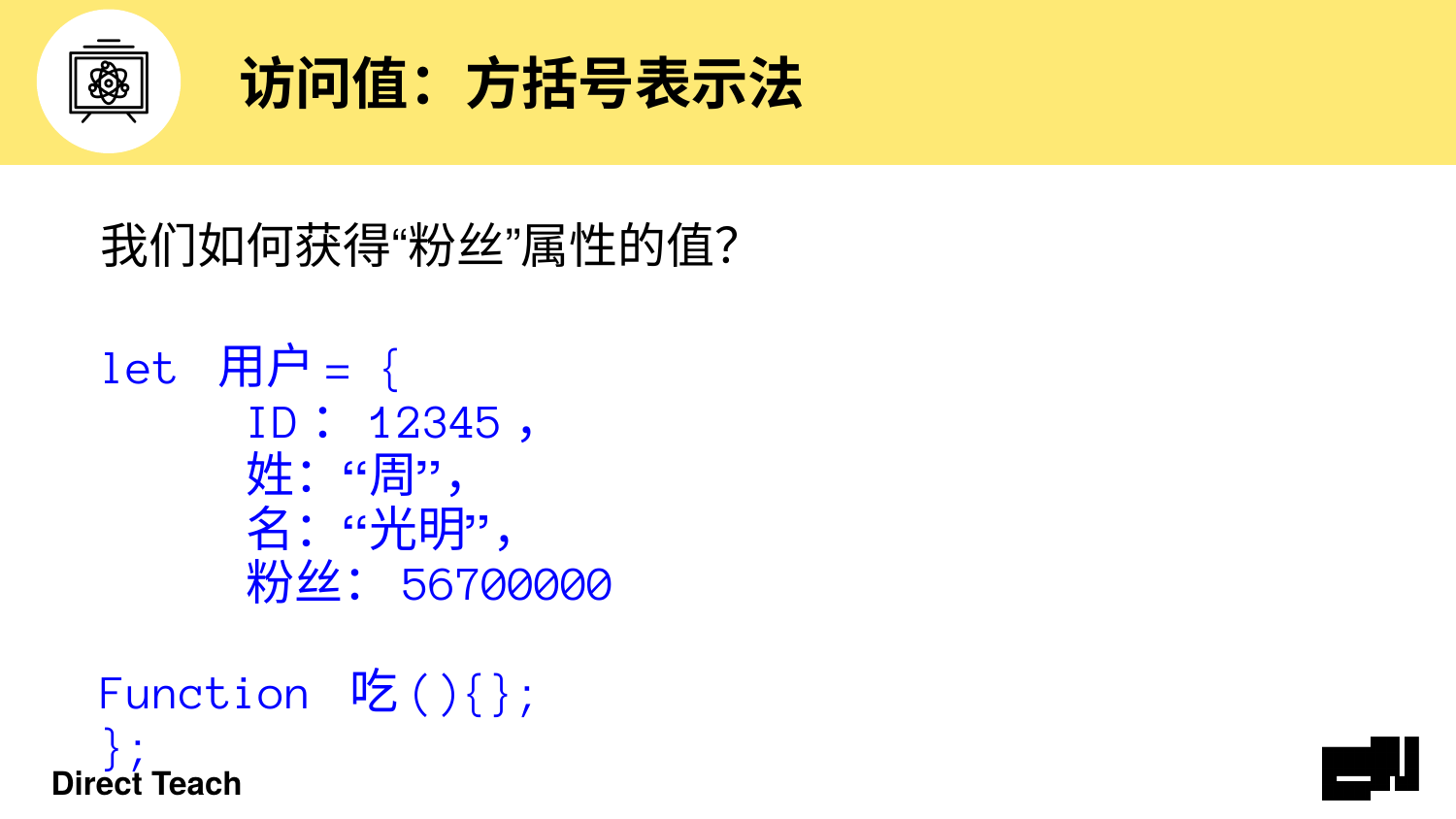

# 访问值：方括号表示法
我们如何获得“粉丝”属性的值？

let 用户= {
	ID：12345，
	姓：“周”，
	名：“光明”，
	粉丝：56700000

Function 吃(){};
};

用户.吃（）